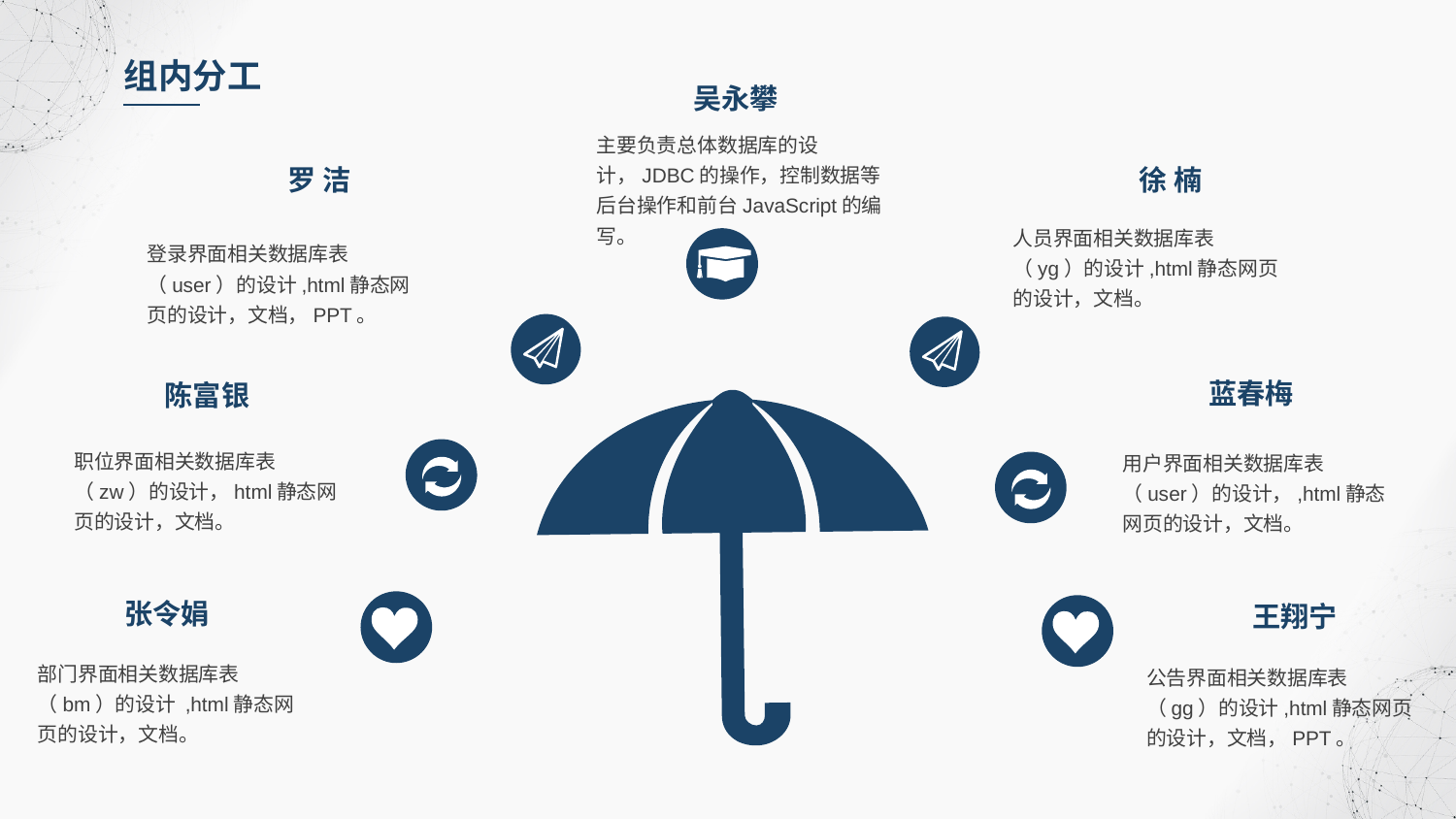

组内分工
吴永攀
主要负责总体数据库的设计，JDBC的操作，控制数据等后台操作和前台JavaScript的编写。
徐 楠
罗 洁
人员界面相关数据库表（yg）的设计,html静态网页的设计，文档。

登录界面相关数据库表（user）的设计,html静态网页的设计，文档，PPT。

蓝春梅
陈富银

职位界面相关数据库表（zw）的设计，html静态网页的设计，文档。
用户界面相关数据库表（user）的设计，,html静态网页的设计，文档。

张令娟
王翔宁
部门界面相关数据库表（bm）的设计 ,html静态网页的设计，文档。
公告界面相关数据库表（gg）的设计,html静态网页的设计，文档，PPT。